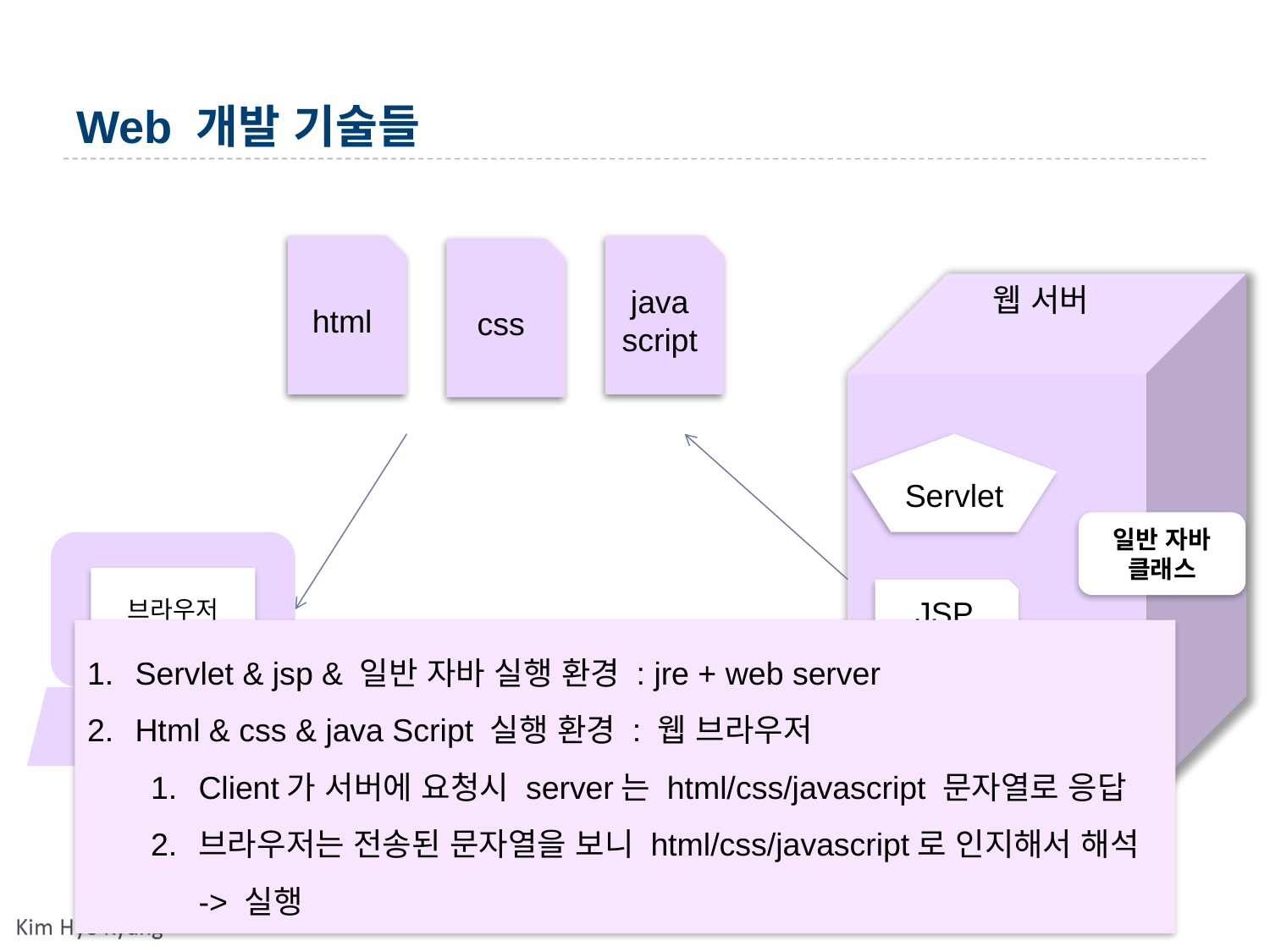

# Web 개발 기술들
html
java script
css
         웹 서버

Servlet
일반 자바
클래스

브라우저
JSP
Servlet & jsp & 일반 자바 실행 환경 : jre + web server
Html & css & java Script 실행 환경 : 웹 브라우저
Client가 서버에 요청시 server는 html/css/javascript 문자열로 응답
브라우저는 전송된 문자열을 보니 html/css/javascript로 인지해서 해석 -> 실행
Server Program
7